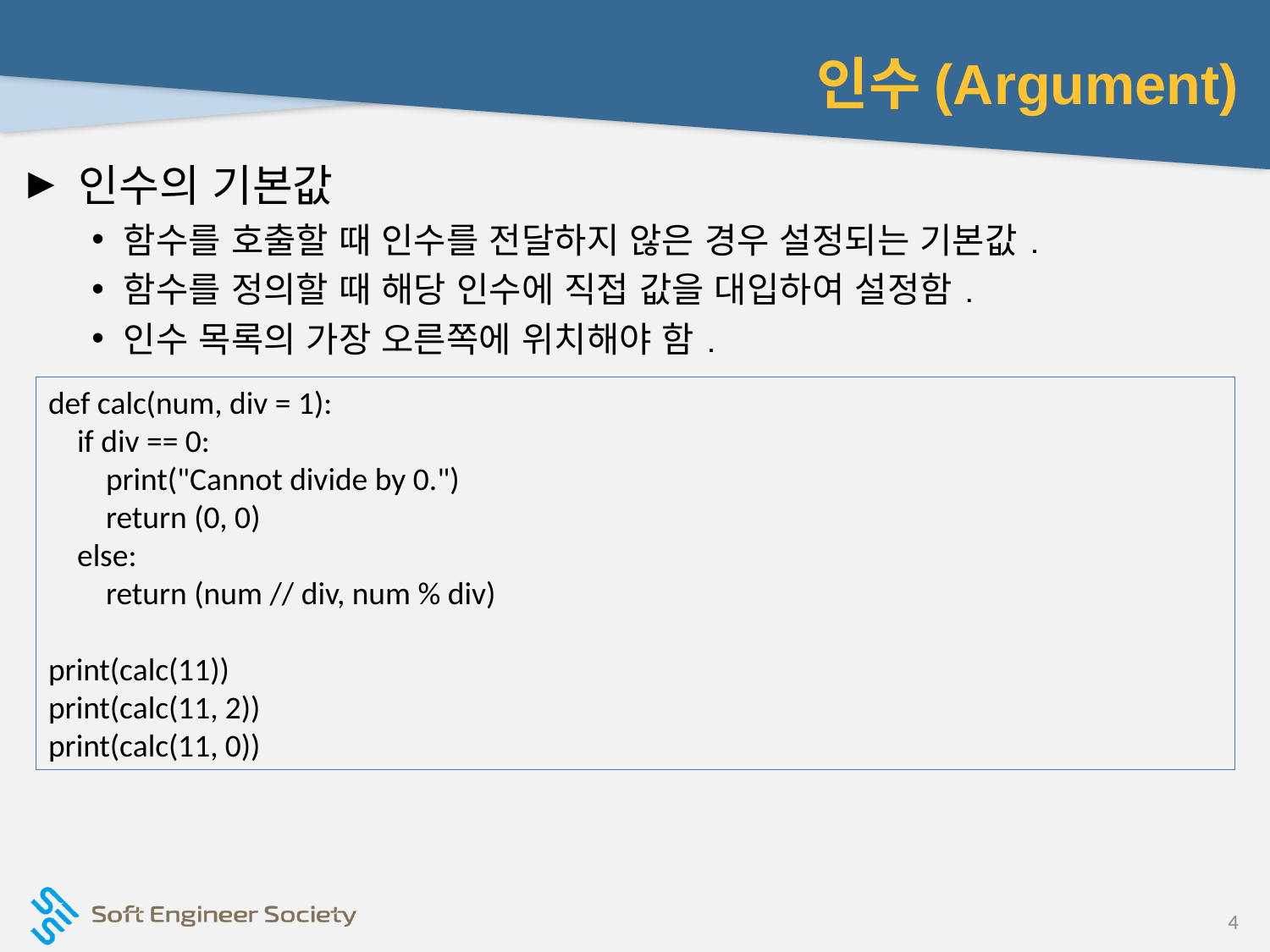

# 인수(Argument)
인수의 기본값
함수를 호출할 때 인수를 전달하지 않은 경우 설정되는 기본값.
함수를 정의할 때 해당 인수에 직접 값을 대입하여 설정함.
인수 목록의 가장 오른쪽에 위치해야 함.
def calc(num, div = 1):
    if div == 0:
        print("Cannot divide by 0.")
        return (0, 0)
    else:
        return (num // div, num % div)

print(calc(11))
print(calc(11, 2))
print(calc(11, 0))
4